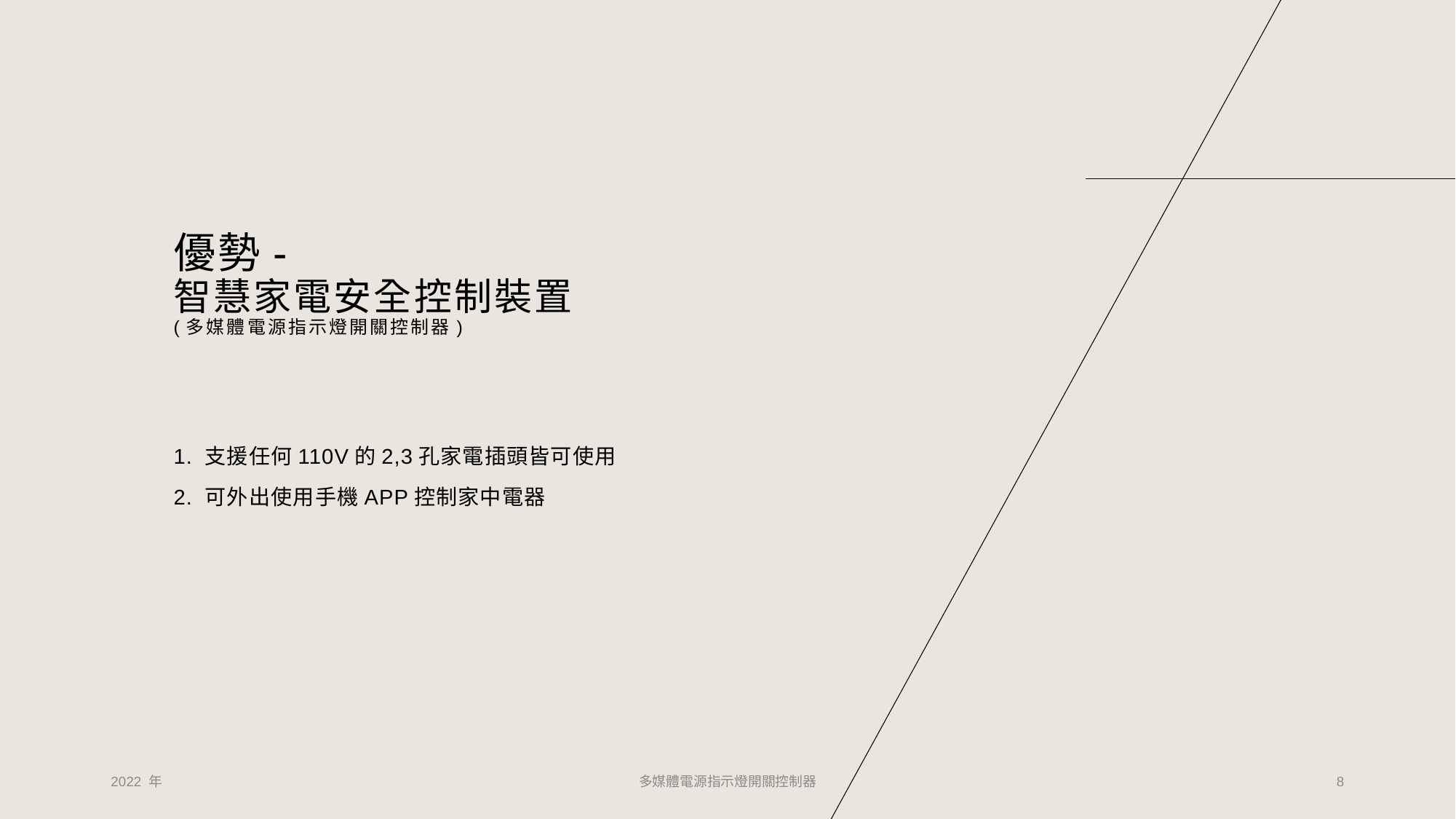

# 優勢- 智慧家電安全控制裝置 (多媒體電源指示燈開關控制器)
1. 支援任何110V的2,3孔家電插頭皆可使用
2. 可外出使用手機APP控制家中電器
2022 年
多媒體電源指示燈開關控制器
8